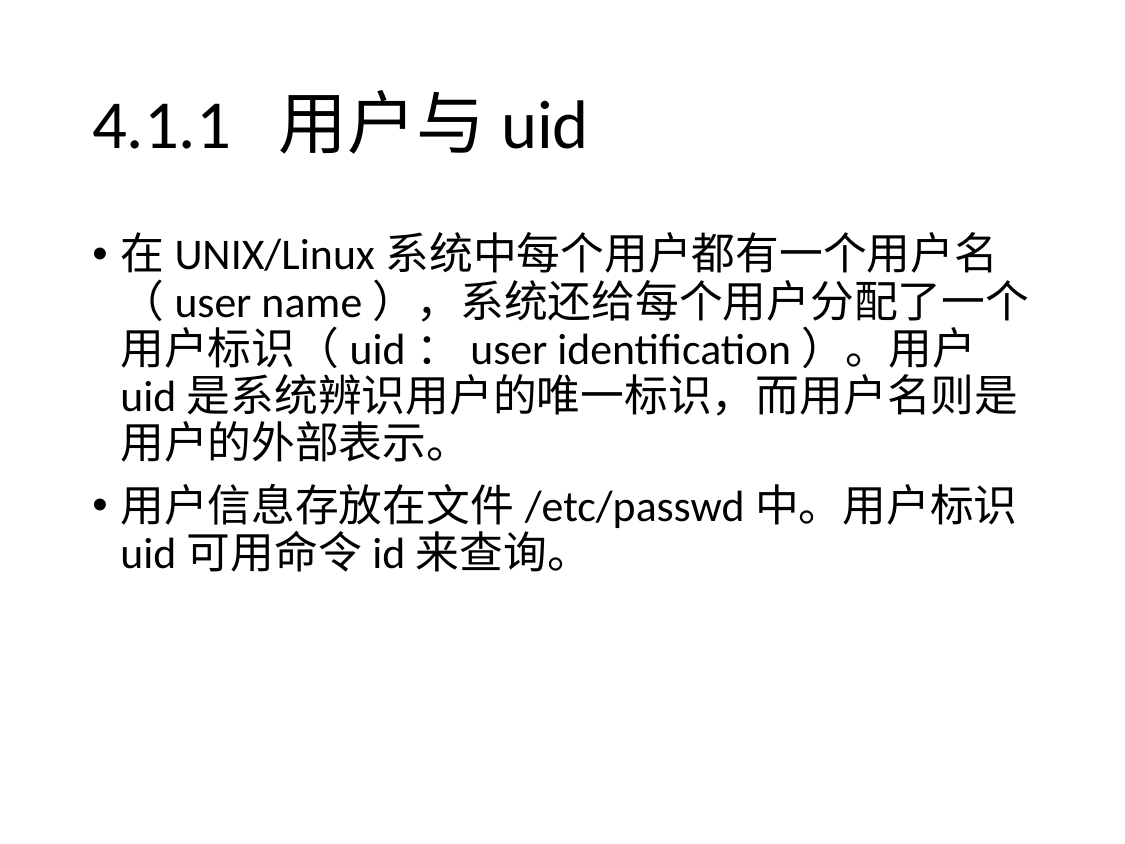

# 4.1.1  用户与uid
在UNIX/Linux系统中每个用户都有一个用户名（user name），系统还给每个用户分配了一个用户标识（uid：user identification）。用户uid是系统辨识用户的唯一标识，而用户名则是用户的外部表示。
用户信息存放在文件/etc/passwd中。用户标识uid可用命令id来查询。